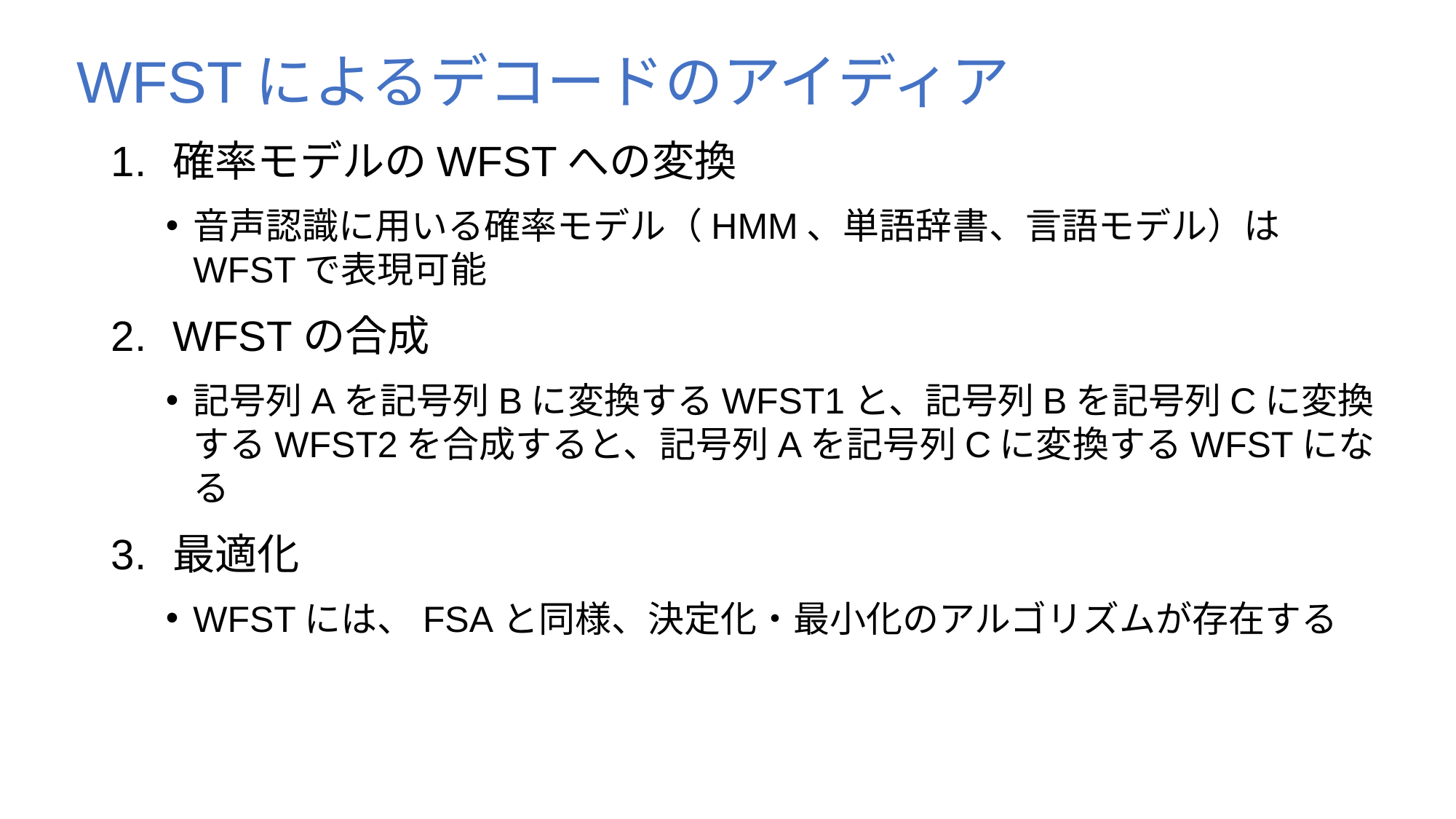

# WFSTによるデコードのアイディア
確率モデルのWFSTへの変換
音声認識に用いる確率モデル（HMM、単語辞書、言語モデル）はWFSTで表現可能
WFSTの合成
記号列Aを記号列Bに変換するWFST1と、記号列Bを記号列Cに変換するWFST2を合成すると、記号列Aを記号列Cに変換するWFSTになる
最適化
WFSTには、FSAと同様、決定化・最小化のアルゴリズムが存在する